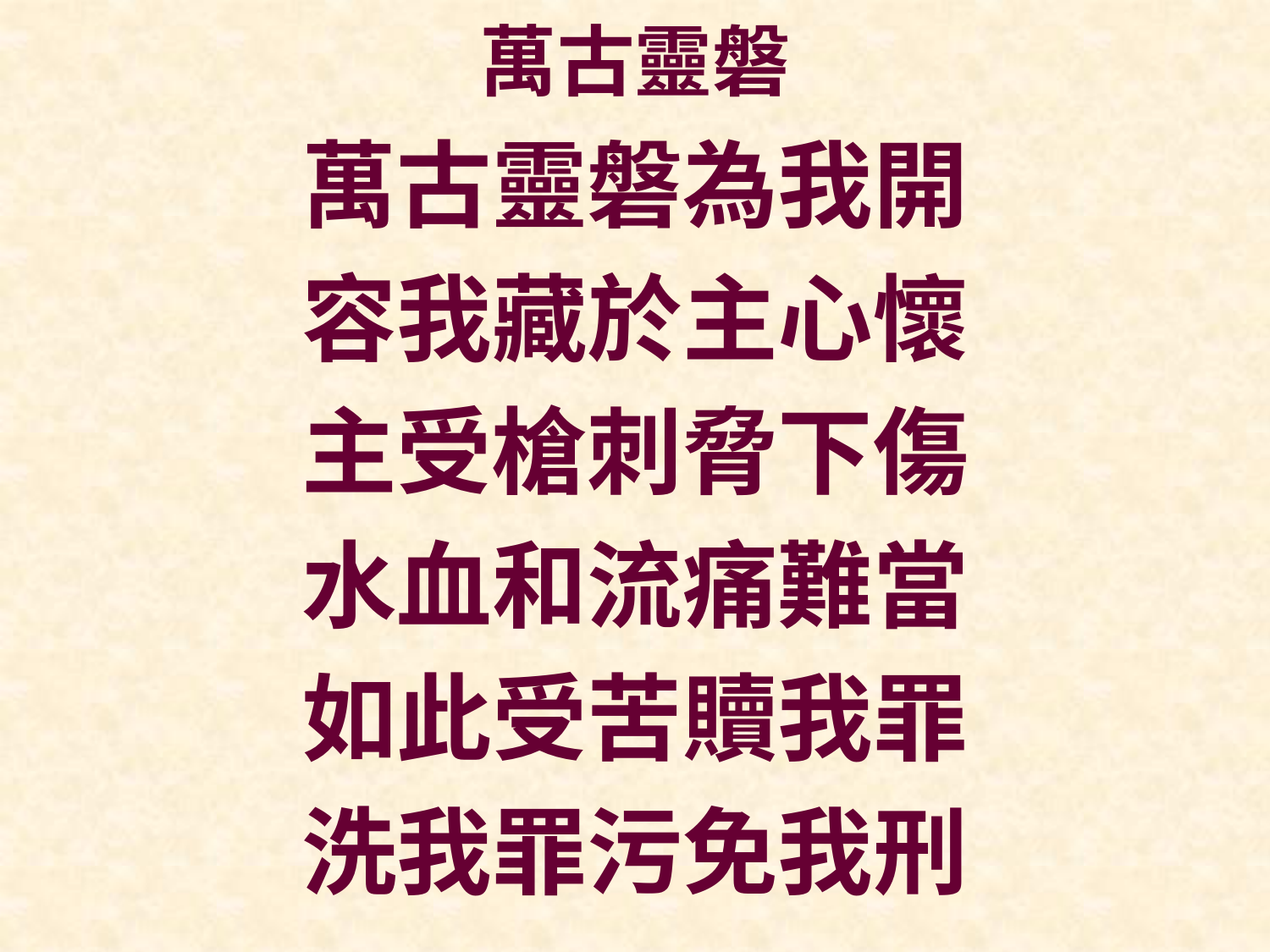

# 萬古靈磐
萬古靈磐為我開
容我藏於主心懷
主受槍刺脅下傷
水血和流痛難當
如此受苦贖我罪
洗我罪污免我刑